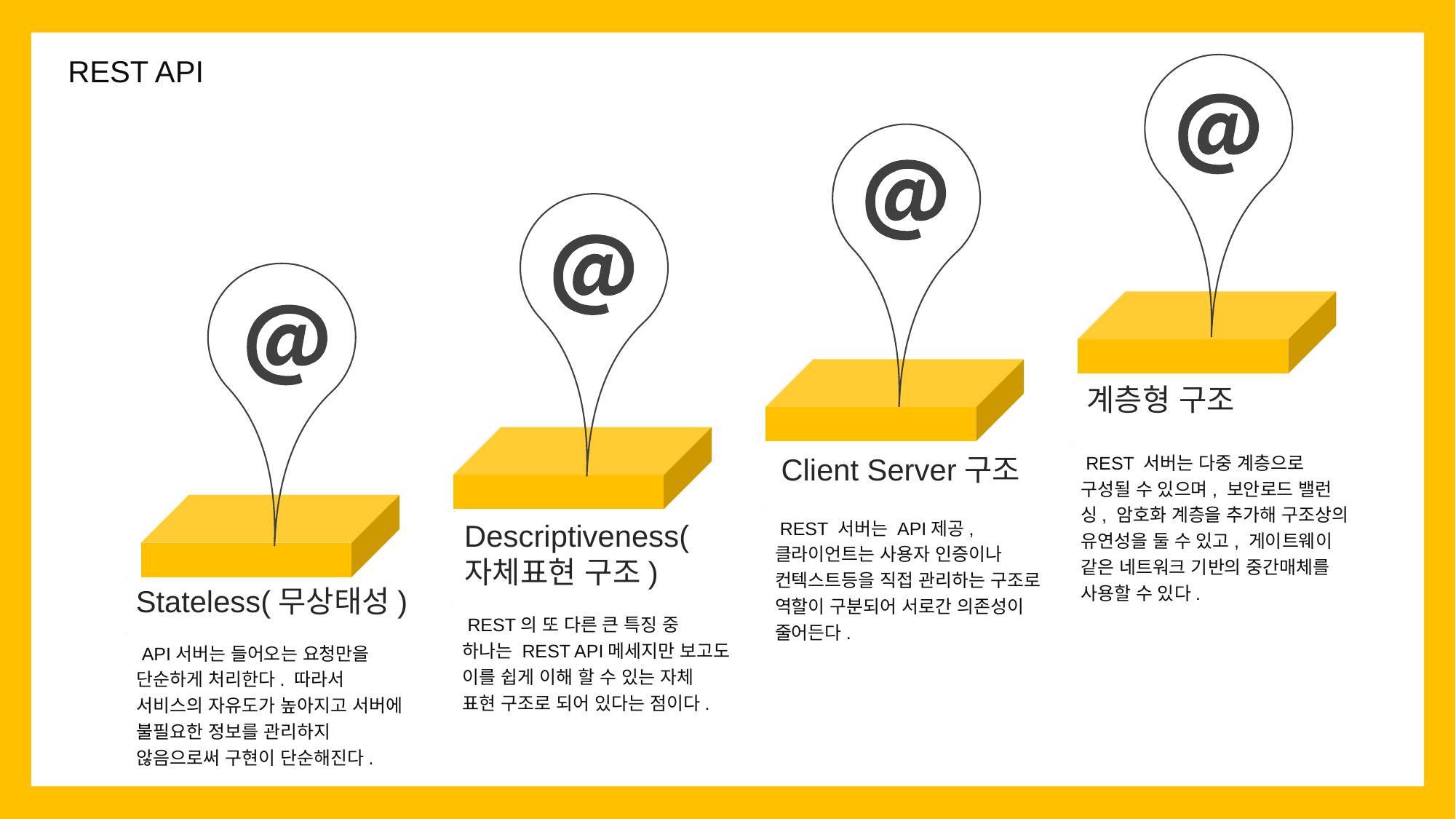

REST API

계층형 구조

 REST 서버는 다중 계층으로 구성될 수 있으며, 보안로드 밸런싱, 암호화 계층을 추가해 구조상의 유연성을 둘 수 있고, 게이트웨이 같은 네트워크 기반의 중간매체를 사용할 수 있다.
Client Server구조

 REST 서버는 API제공, 클라이언트는 사용자 인증이나 컨텍스트등을 직접 관리하는 구조로 역할이 구분되어 서로간 의존성이 줄어든다.
Descriptiveness(자체표현 구조)
Stateless(무상태성)
 REST의 또 다른 큰 특징 중 하나는 REST API메세지만 보고도 이를 쉽게 이해 할 수 있는 자체 표현 구조로 되어 있다는 점이다.
 API서버는 들어오는 요청만을 단순하게 처리한다. 따라서 서비스의 자유도가 높아지고 서버에 불필요한 정보를 관리하지 않음으로써 구현이 단순해진다.